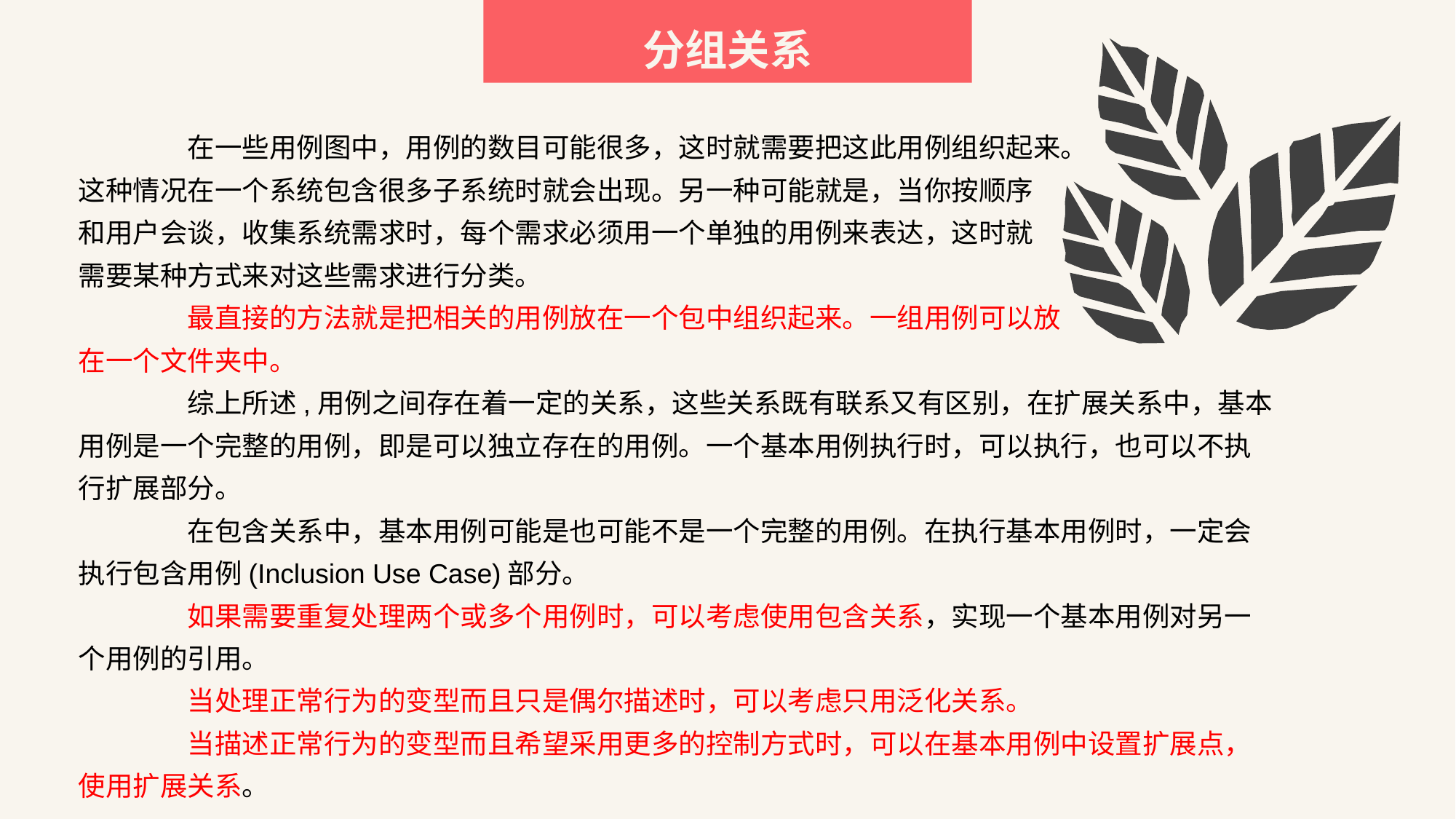

分组关系

	在一些用例图中，用例的数目可能很多，这时就需要把这此用例组织起来。
这种情况在一个系统包含很多子系统时就会出现。另一种可能就是，当你按顺序
和用户会谈，收集系统需求时，每个需求必须用一个单独的用例来表达，这时就
需要某种方式来对这些需求进行分类。
	最直接的方法就是把相关的用例放在一个包中组织起来。一组用例可以放
在一个文件夹中。
	综上所述,用例之间存在着一定的关系，这些关系既有联系又有区别，在扩展关系中，基本用例是一个完整的用例，即是可以独立存在的用例。一个基本用例执行时，可以执行，也可以不执行扩展部分。
	在包含关系中，基本用例可能是也可能不是一个完整的用例。在执行基本用例时，一定会执行包含用例(Inclusion Use Case)部分。
	如果需要重复处理两个或多个用例时，可以考虑使用包含关系，实现一个基本用例对另一个用例的引用。
	当处理正常行为的变型而且只是偶尔描述时，可以考虑只用泛化关系。
	当描述正常行为的变型而且希望采用更多的控制方式时，可以在基本用例中设置扩展点，使用扩展关系。